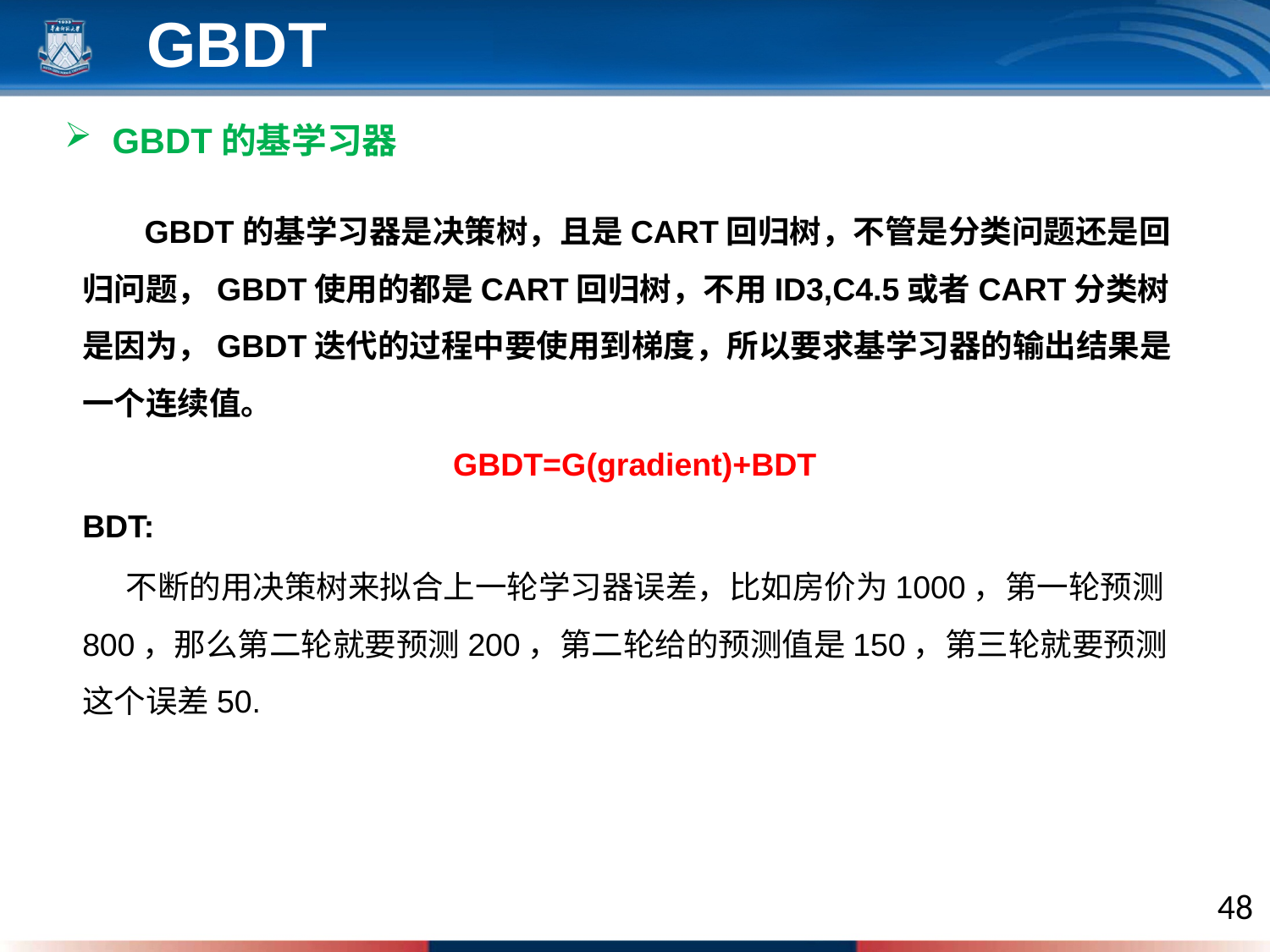

GBDT
GBDT的基学习器
       GBDT的基学习器是决策树，且是CART回归树，不管是分类问题还是回归问题，GBDT使用的都是CART回归树，不用ID3,C4.5或者CART分类树是因为，GBDT迭代的过程中要使用到梯度，所以要求基学习器的输出结果是一个连续值。
GBDT=G(gradient)+BDT
BDT:
     不断的用决策树来拟合上一轮学习器误差，比如房价为1000，第一轮预测800，那么第二轮就要预测200，第二轮给的预测值是150，第三轮就要预测这个误差50.